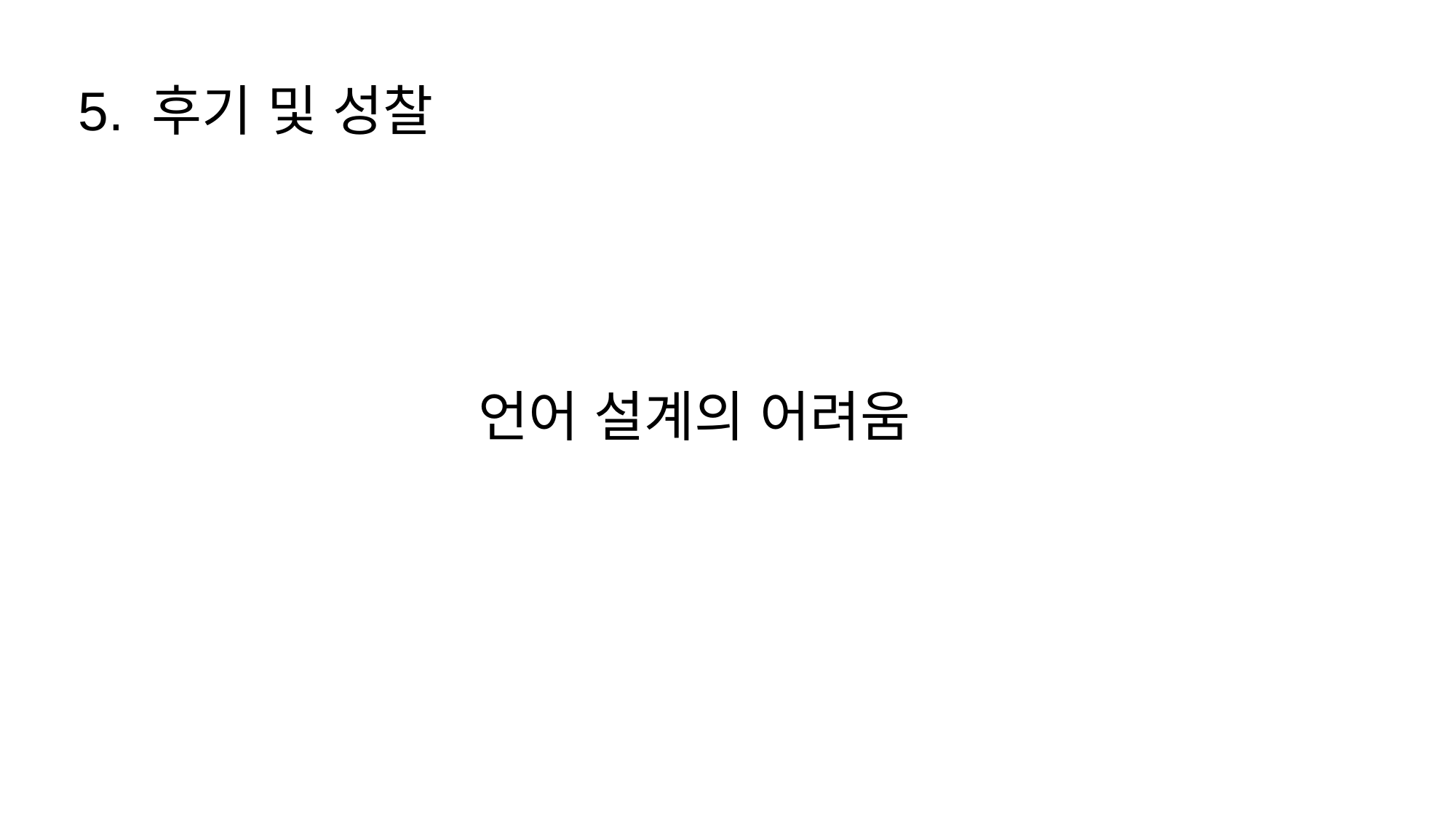

# 5. 후기 및 성찰
언어 설계의 어려움